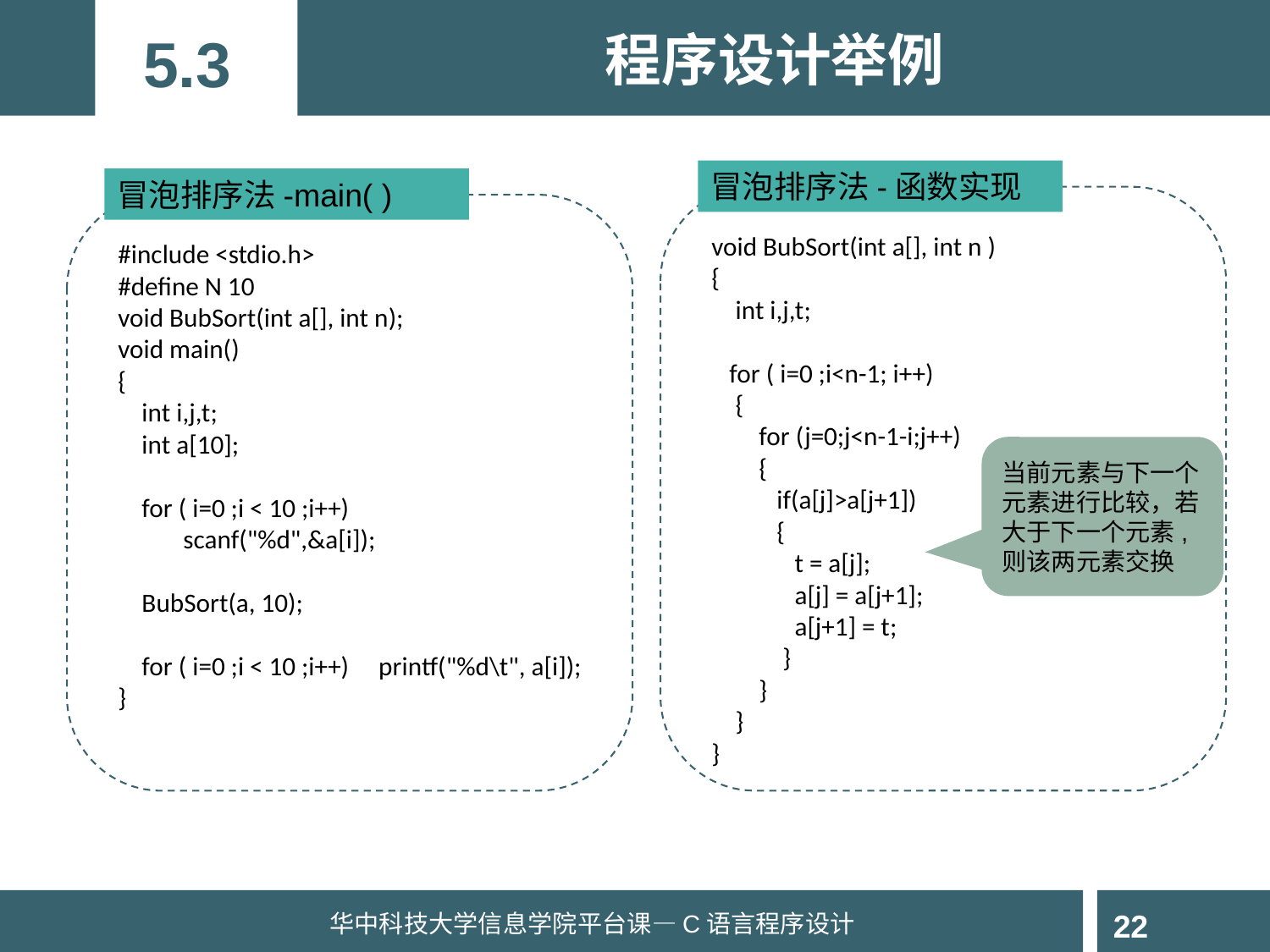

程序设计举例
5.3
冒泡排序法-函数实现
冒泡排序法-main( )

void BubSort(int a[], int n )
{
    int i,j,t;

   for ( i=0 ;i<n-1; i++)
    {
        for (j=0;j<n-1-i;j++)
        {
           if(a[j]>a[j+1])
           {
              t = a[j];
              a[j] = a[j+1];
              a[j+1] = t;
            }
        }
    }
}
#include <stdio.h>
#define N 10
void BubSort(int a[], int n);
void main()
{
    int i,j,t;
    int a[10];

    for ( i=0 ;i < 10 ;i++)
           scanf("%d",&a[i]);

    BubSort(a, 10);

    for ( i=0 ;i < 10 ;i++)     printf("%d\t", a[i]);
}
当前元素与下一个元素进行比较，若大于下一个元素,则该两元素交换